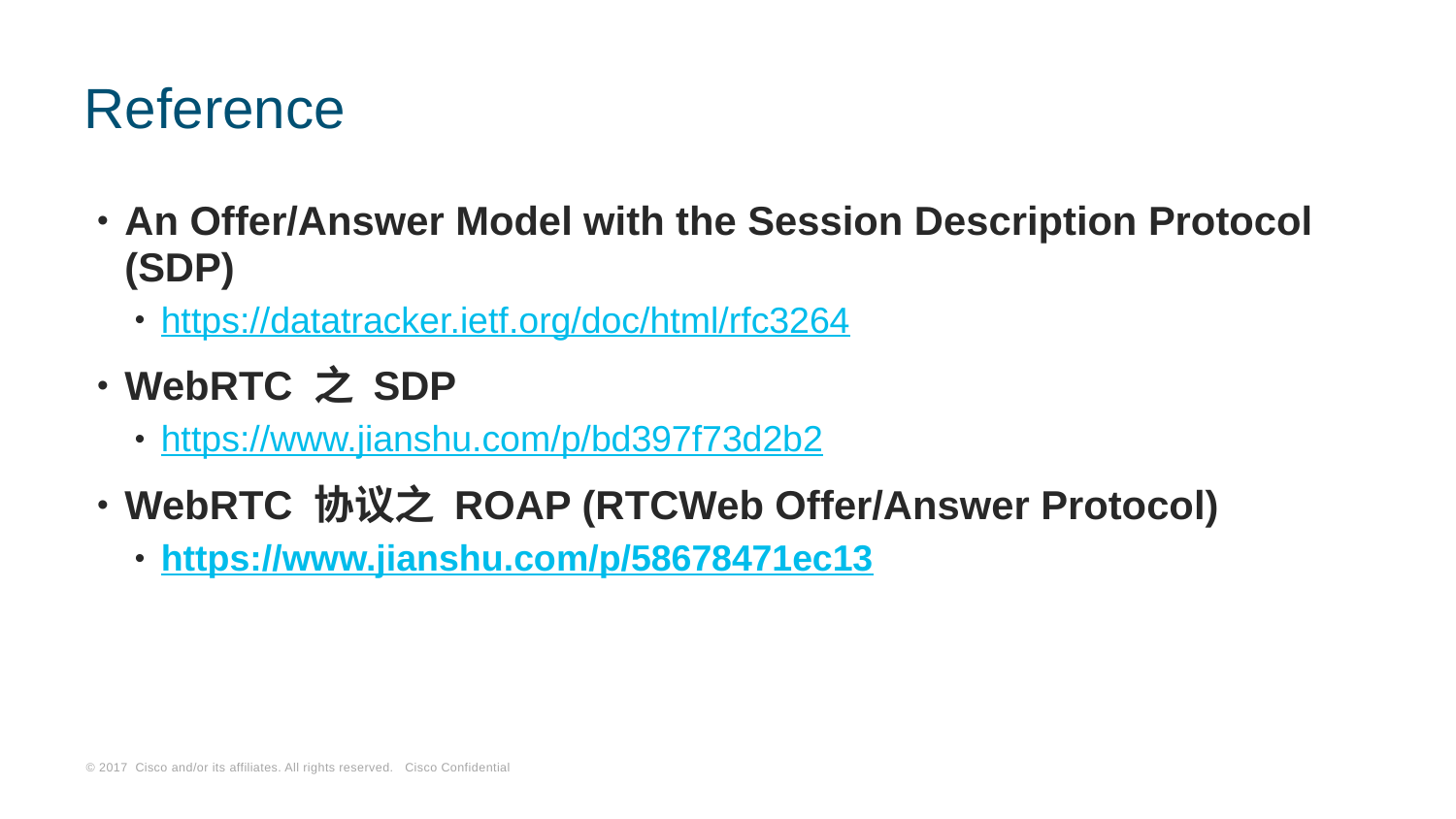

# Reference
An Offer/Answer Model with the Session Description Protocol (SDP)
https://datatracker.ietf.org/doc/html/rfc3264
WebRTC 之 SDP
https://www.jianshu.com/p/bd397f73d2b2
WebRTC 协议之 ROAP (RTCWeb Offer/Answer Protocol)
https://www.jianshu.com/p/58678471ec13